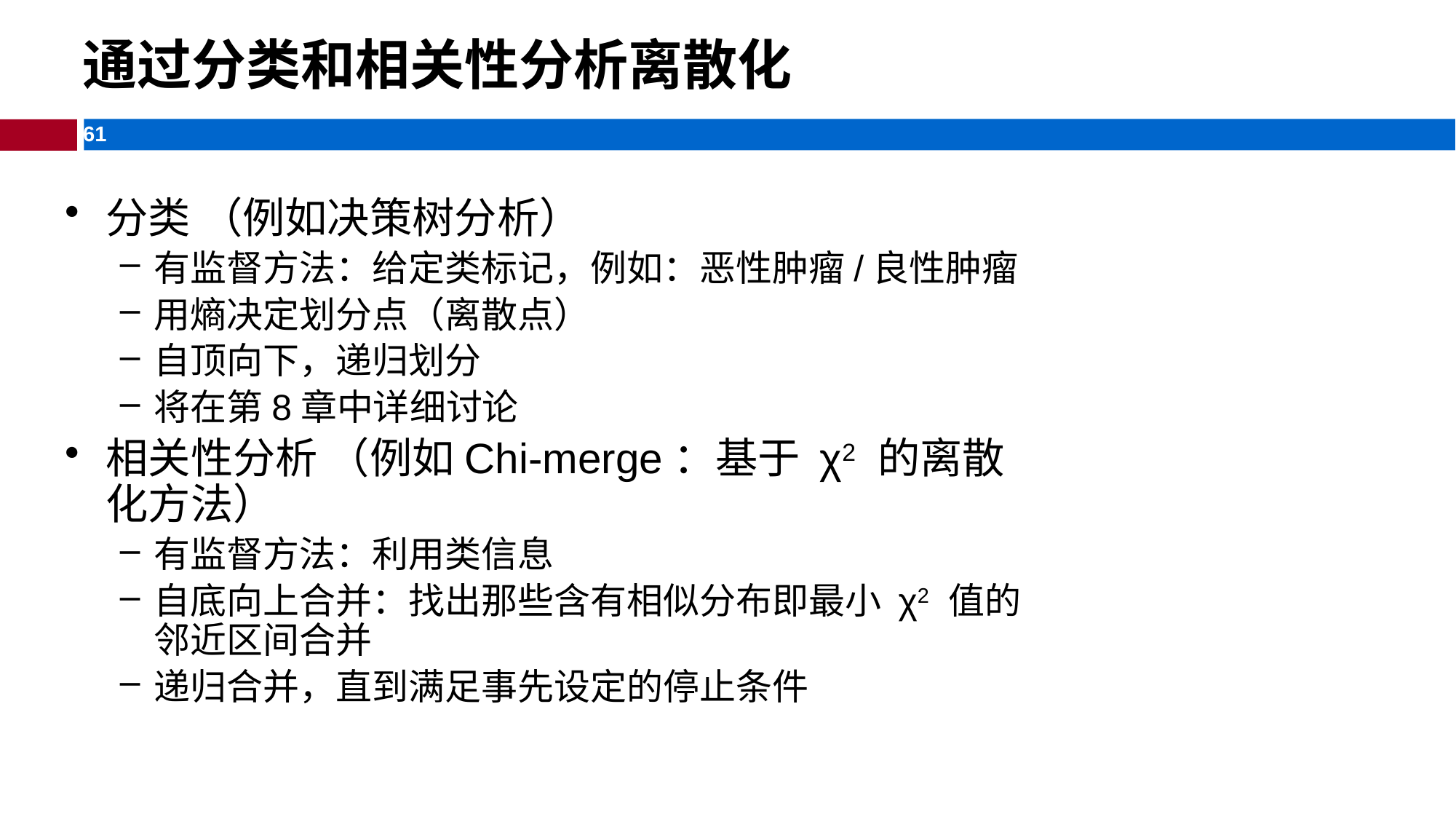

通过分类和相关性分析离散化
分类 （例如决策树分析）
有监督方法：给定类标记，例如：恶性肿瘤/良性肿瘤
用熵决定划分点（离散点）
自顶向下，递归划分
将在第8章中详细讨论
相关性分析 （例如Chi-merge：基于 χ2 的离散化方法）
有监督方法：利用类信息
自底向上合并：找出那些含有相似分布即最小 χ2 值的邻近区间合并
递归合并，直到满足事先设定的停止条件